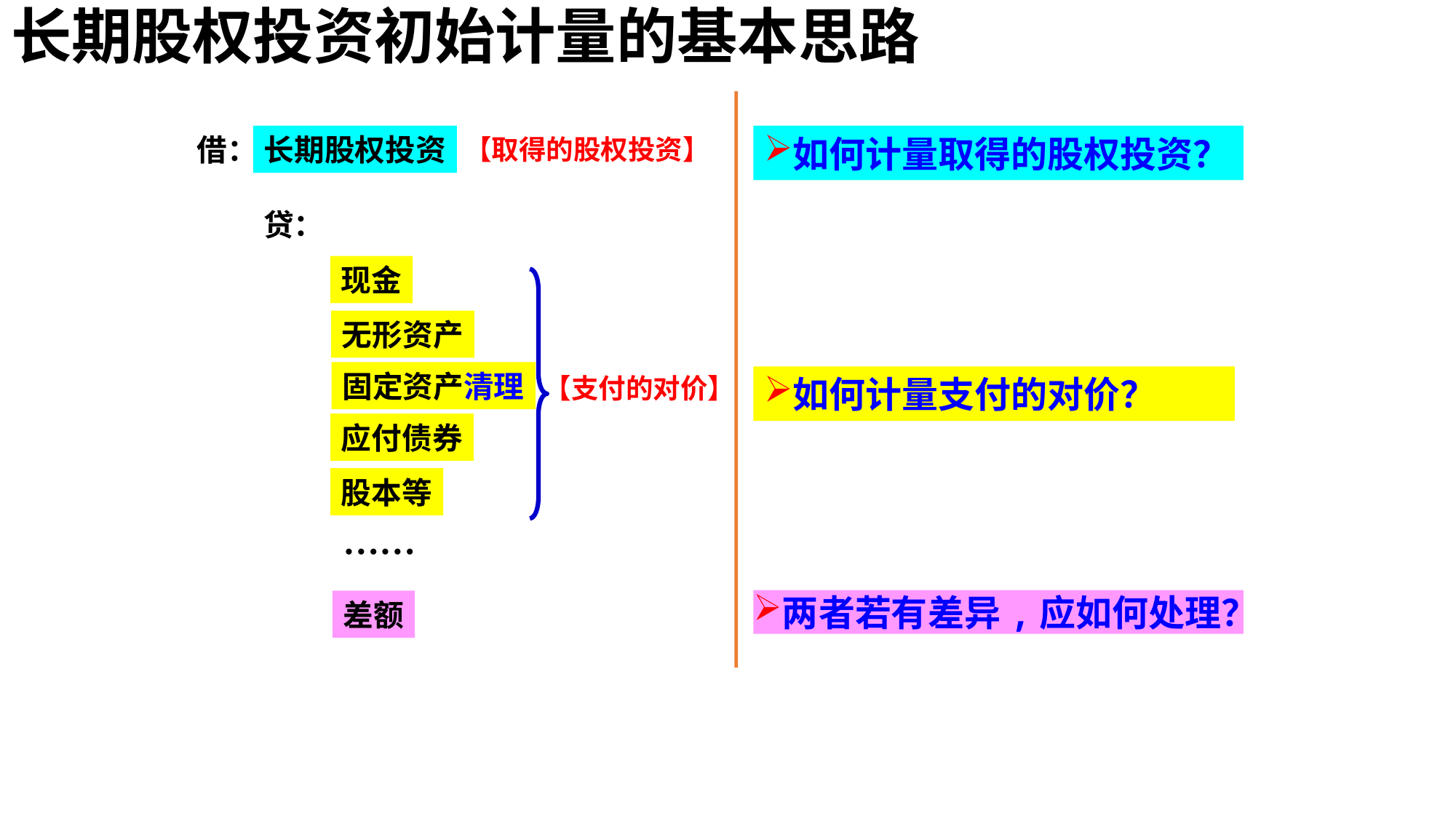

长期股权投资初始计量的基本思路

借：
长期股权投资
如何计量取得的股权投资？
【取得的股权投资】
贷：
现金

无形资产
固定资产清理
【支付的对价】
如何计量支付的对价？
应付债券
股本等
……
两者若有差异,应如何处理？
差额